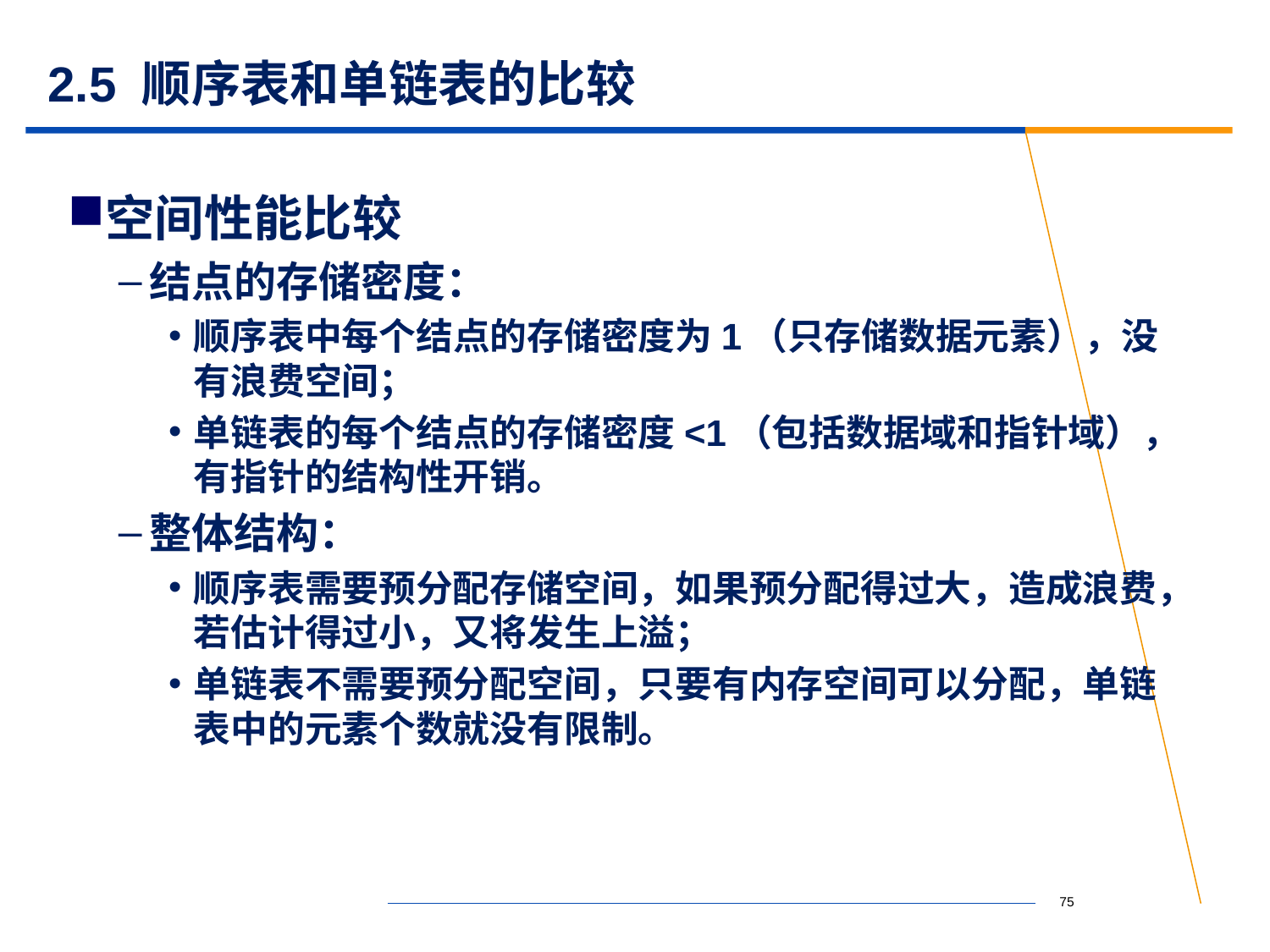

# 2.5 顺序表和单链表的比较
空间性能比较
结点的存储密度：
顺序表中每个结点的存储密度为1（只存储数据元素），没有浪费空间；
单链表的每个结点的存储密度<1（包括数据域和指针域），有指针的结构性开销。
整体结构：
顺序表需要预分配存储空间，如果预分配得过大，造成浪费，若估计得过小，又将发生上溢；
单链表不需要预分配空间，只要有内存空间可以分配，单链表中的元素个数就没有限制。